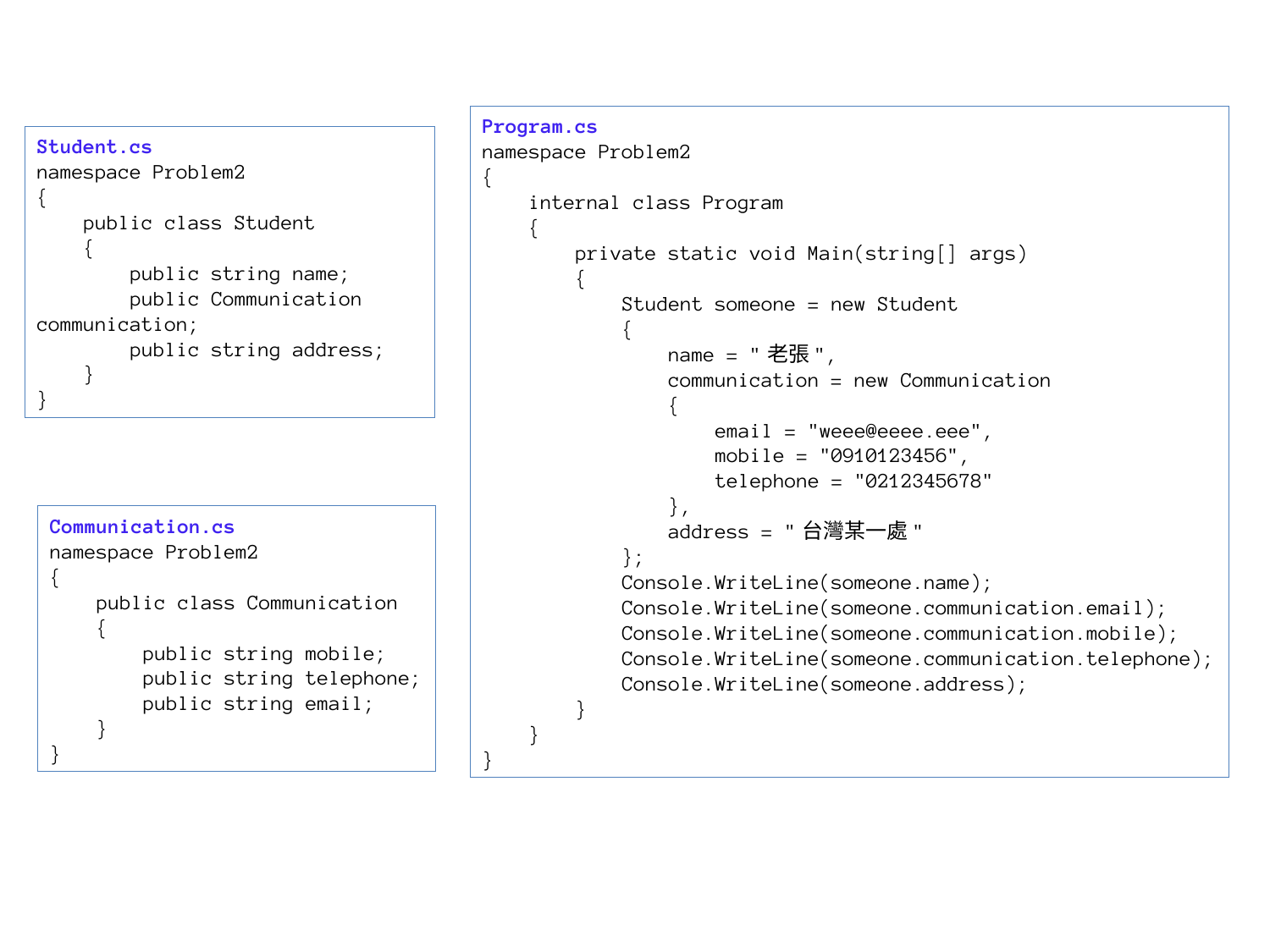

Program.cs
namespace Problem2
{
    internal class Program
    {
        private static void Main(string[] args)
        {
            Student someone = new Student
            {
                name = "老張",
                communication = new Communication
                {
                    email = "weee@eeee.eee",
                    mobile = "0910123456",
                    telephone = "0212345678"
                },
                address = "台灣某一處"
            };
            Console.WriteLine(someone.name);
            Console.WriteLine(someone.communication.email);
            Console.WriteLine(someone.communication.mobile);
            Console.WriteLine(someone.communication.telephone);
            Console.WriteLine(someone.address);
        }
    }
}
Student.cs
namespace Problem2
{
    public class Student
    {
        public string name;
        public Communication communication;
        public string address;
    }
}
Communication.cs
namespace Problem2
{
    public class Communication
    {
        public string mobile;
        public string telephone;
        public string email;
    }
}